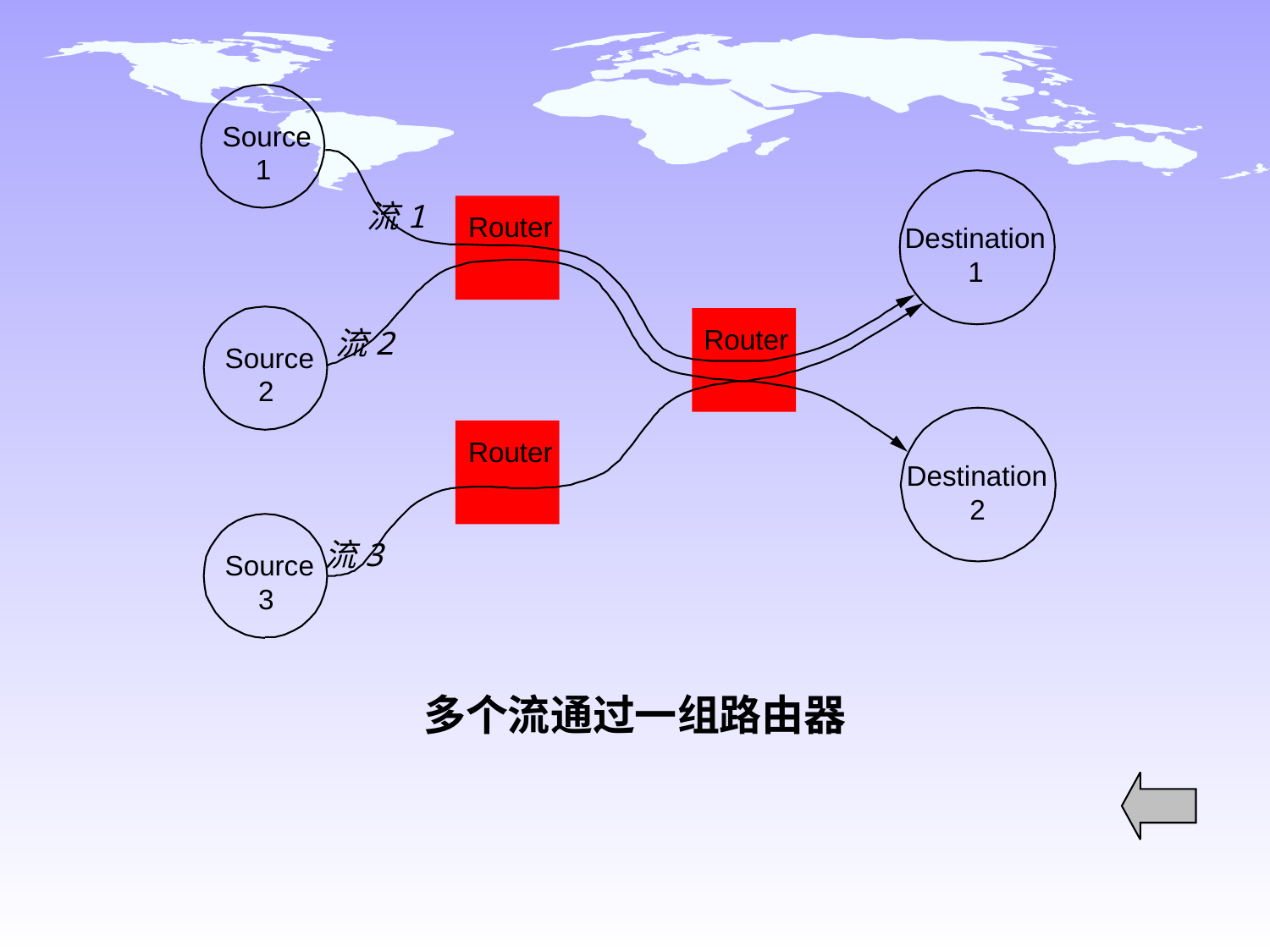

Source

1

Router
Destination
1

Router
Source
2

Router

Destination
2

Source
3
流1
流2
流3
# 多个流通过一组路由器